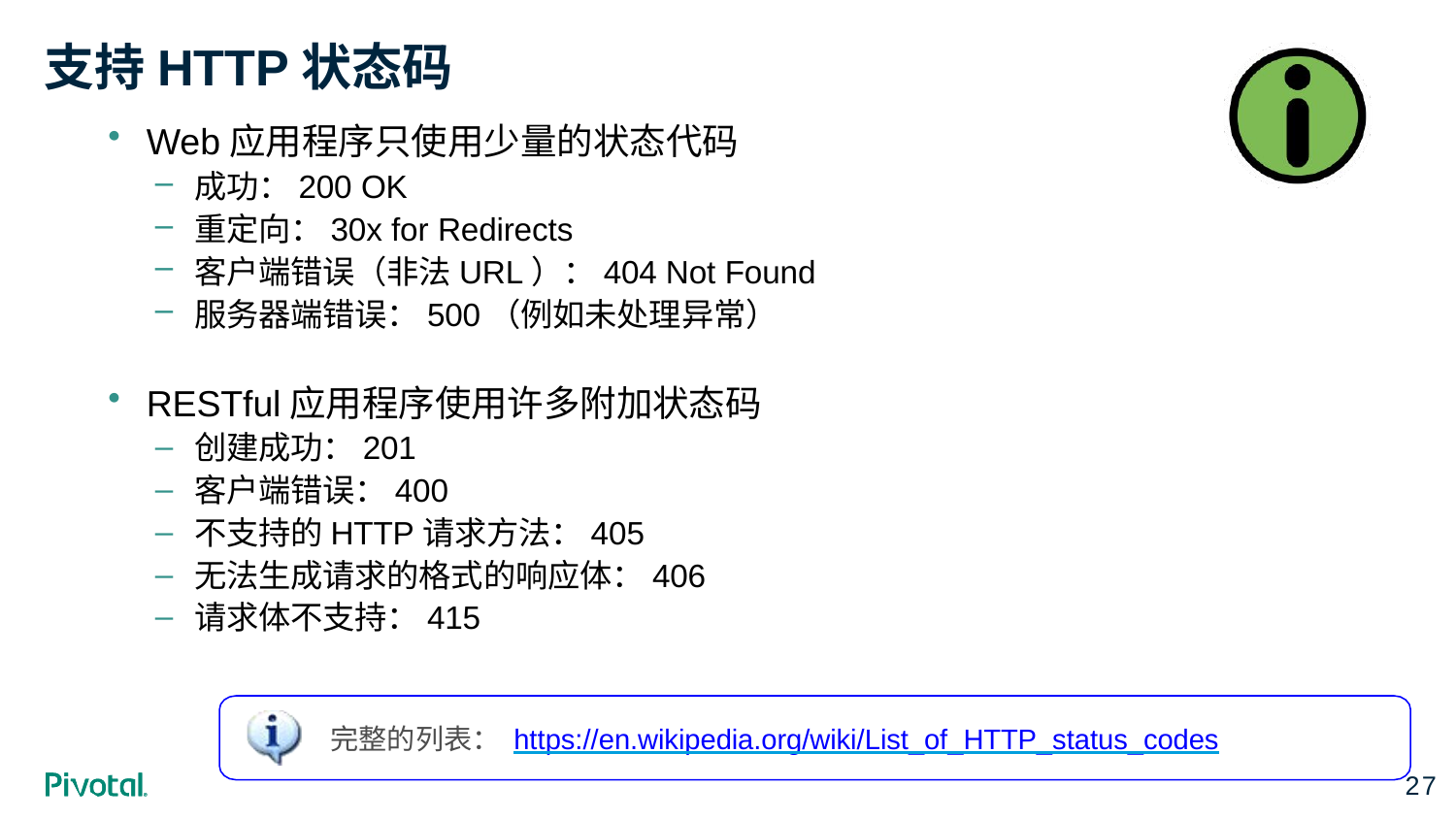

# 支持HTTP状态码

Web应用程序只使用少量的状态代码
成功：200 OK
重定向：30x for Redirects
客户端错误（非法URL）：404 Not Found
服务器端错误：500（例如未处理异常）

RESTful应用程序使用许多附加状态码
创建成功：201
客户端错误：400
不支持的HTTP请求方法：405
无法生成请求的格式的响应体：406
请求体不支持：415

完整的列表： https://en.wikipedia.org/wiki/List_of_HTTP_status_codes
27